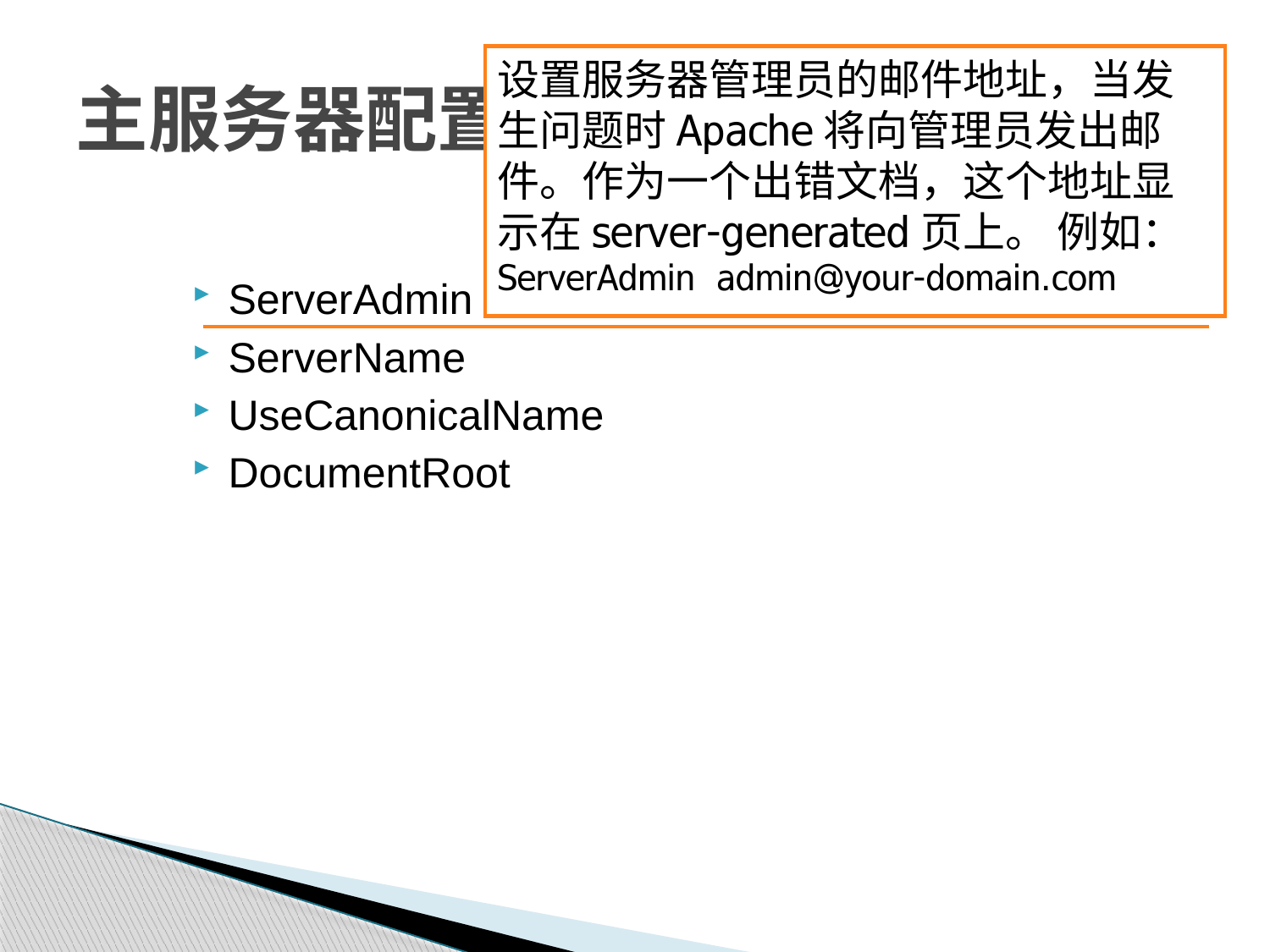

# 主服务器配置
设置服务器管理员的邮件地址，当发生问题时Apache将向管理员发出邮件。作为一个出错文档，这个地址显示在server-generated页上。 例如：
ServerAdmin  admin@your-domain.com
ServerAdmin
ServerName
UseCanonicalName
DocumentRoot